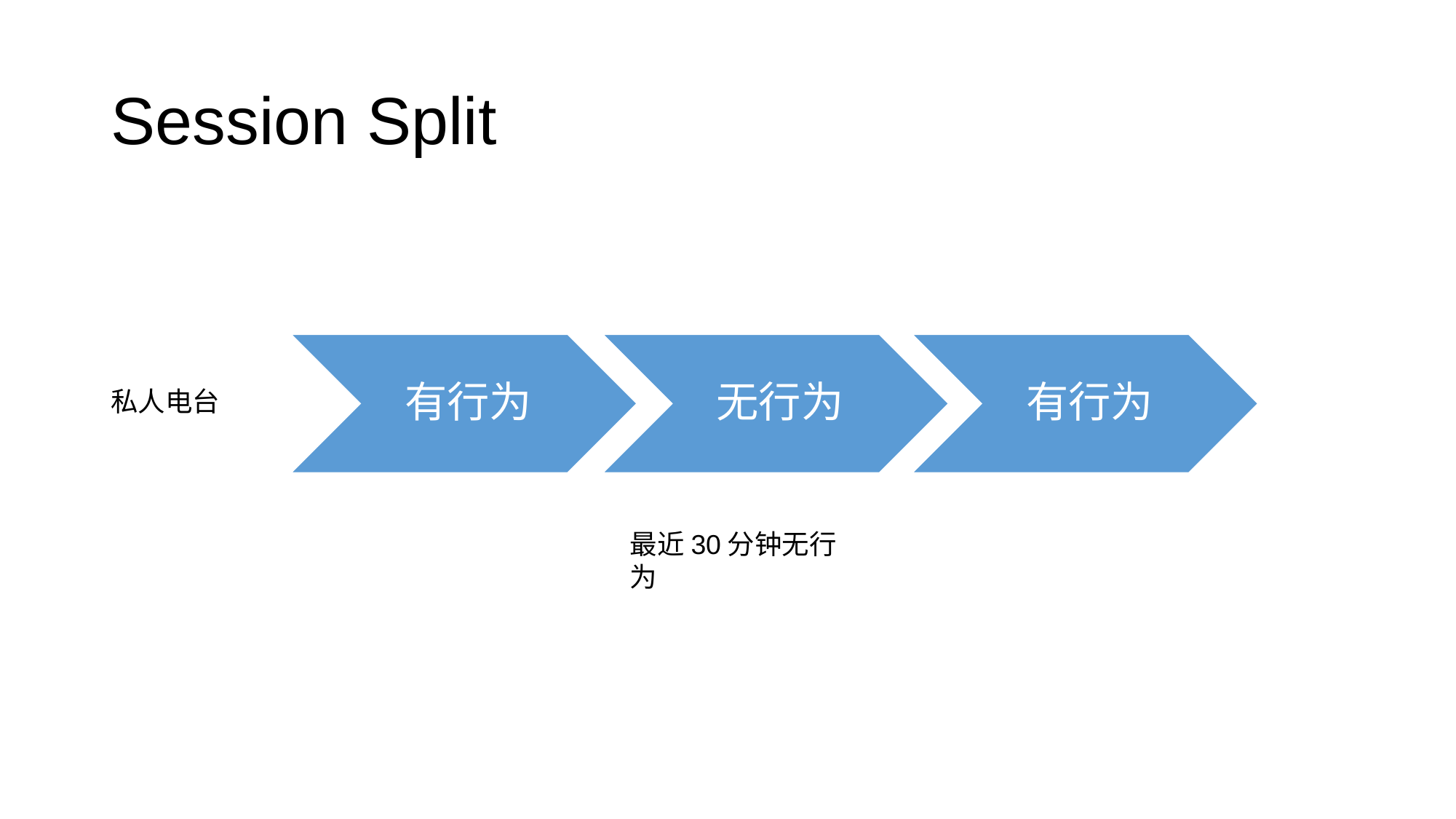

# Session Split
有行为
无行为
有行为
私人电台
最近30分钟无行为